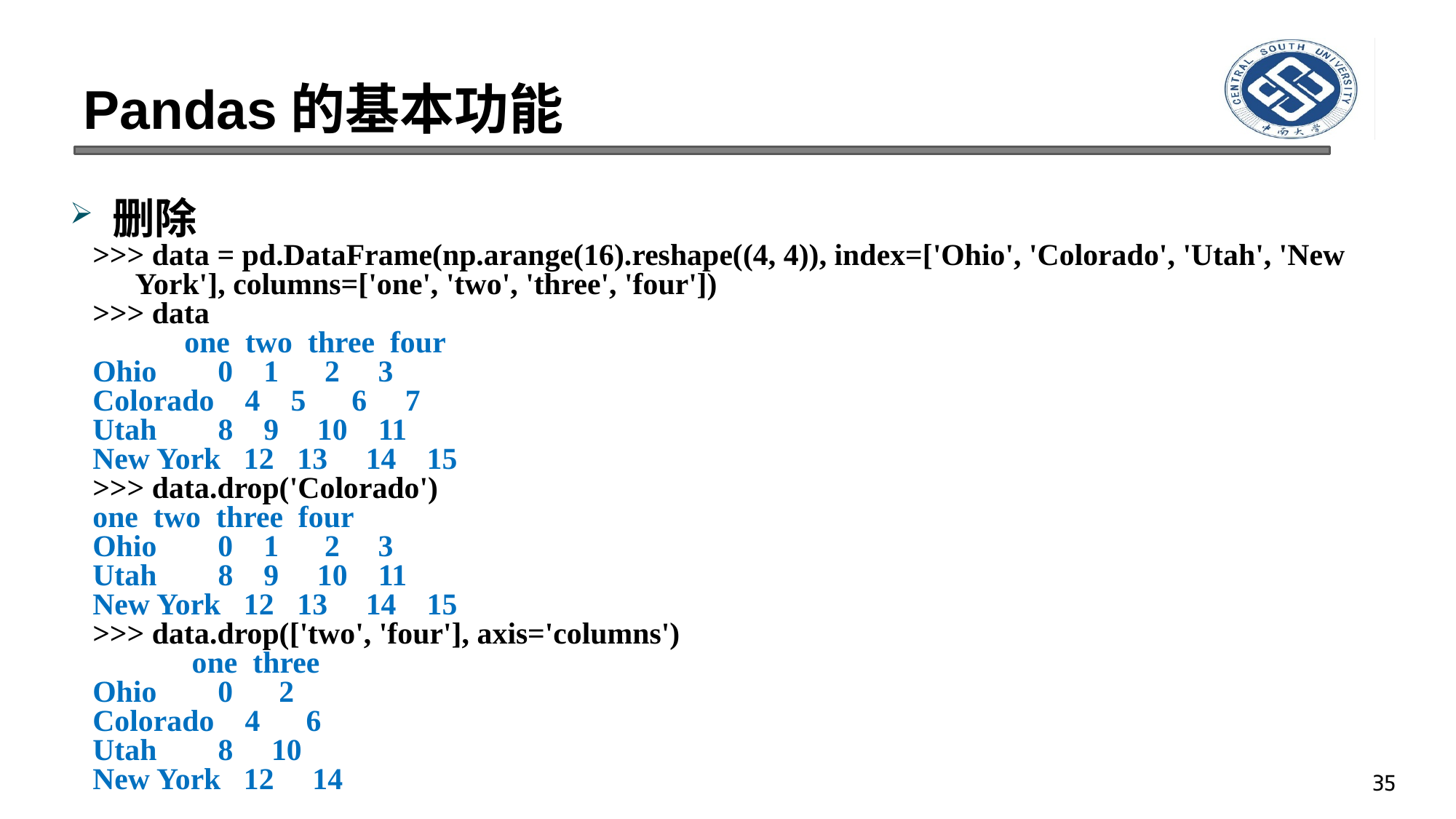

# Pandas的基本功能
删除
>>> data = pd.DataFrame(np.arange(16).reshape((4, 4)), index=['Ohio', 'Colorado', 'Utah', 'New York'], columns=['one', 'two', 'three', 'four'])
>>> data
            one  two  three  four
Ohio        0    1      2     3
Colorado    4    5      6     7
Utah        8    9     10    11
New York   12   13     14    15
>>> data.drop('Colorado')
one  two  three  four
Ohio        0    1      2     3
Utah        8    9     10    11
New York   12   13     14    15
>>> data.drop(['two', 'four'], axis='columns')
             one  three
Ohio        0      2
Colorado    4      6
Utah        8     10
New York   12     14
35